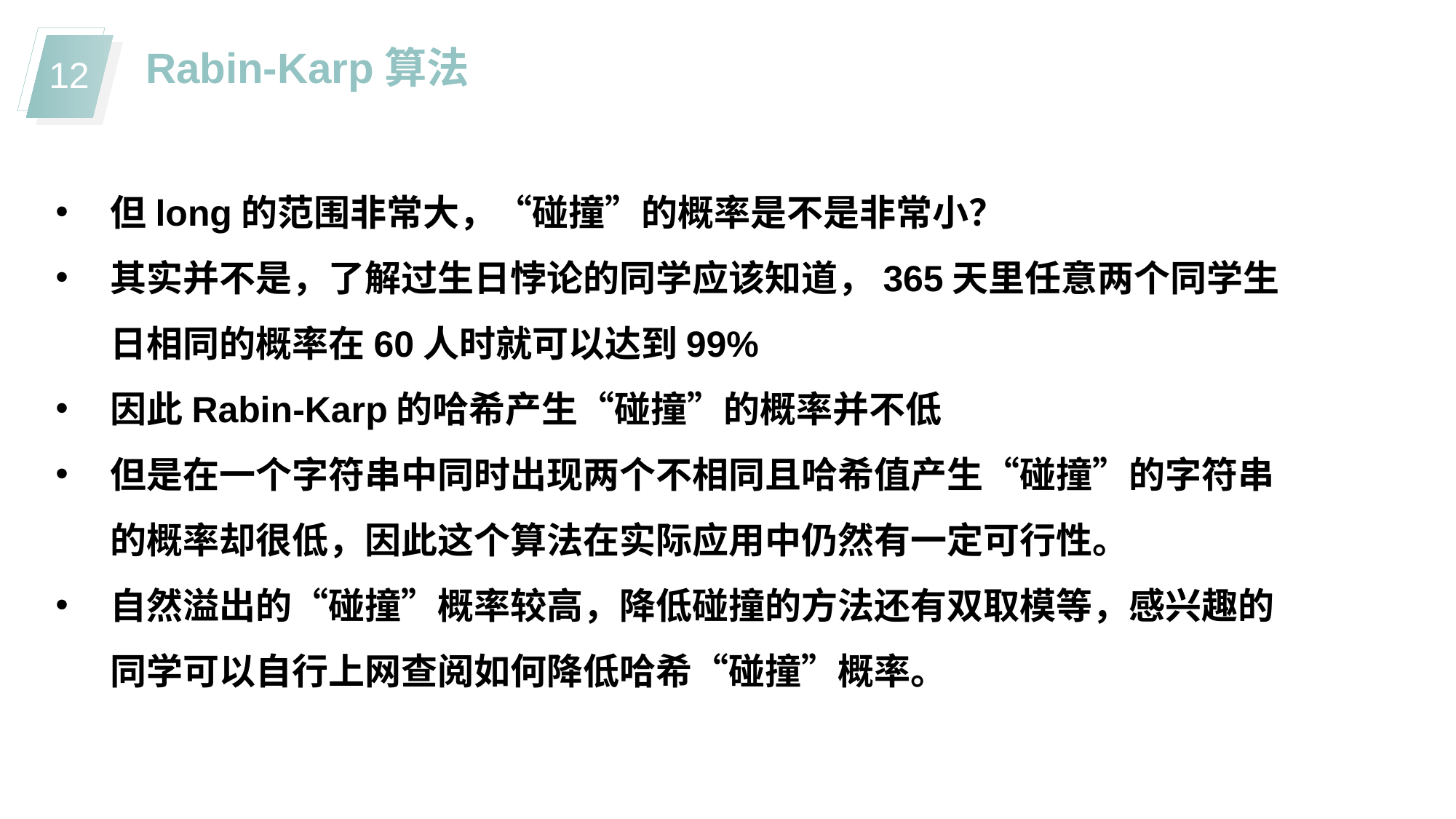

Rabin-Karp算法
但long的范围非常大，“碰撞”的概率是不是非常小？
其实并不是，了解过生日悖论的同学应该知道，365天里任意两个同学生日相同的概率在60人时就可以达到99%
因此Rabin-Karp的哈希产生“碰撞”的概率并不低
但是在一个字符串中同时出现两个不相同且哈希值产生“碰撞”的字符串的概率却很低，因此这个算法在实际应用中仍然有一定可行性。
自然溢出的“碰撞”概率较高，降低碰撞的方法还有双取模等，感兴趣的同学可以自行上网查阅如何降低哈希“碰撞”概率。